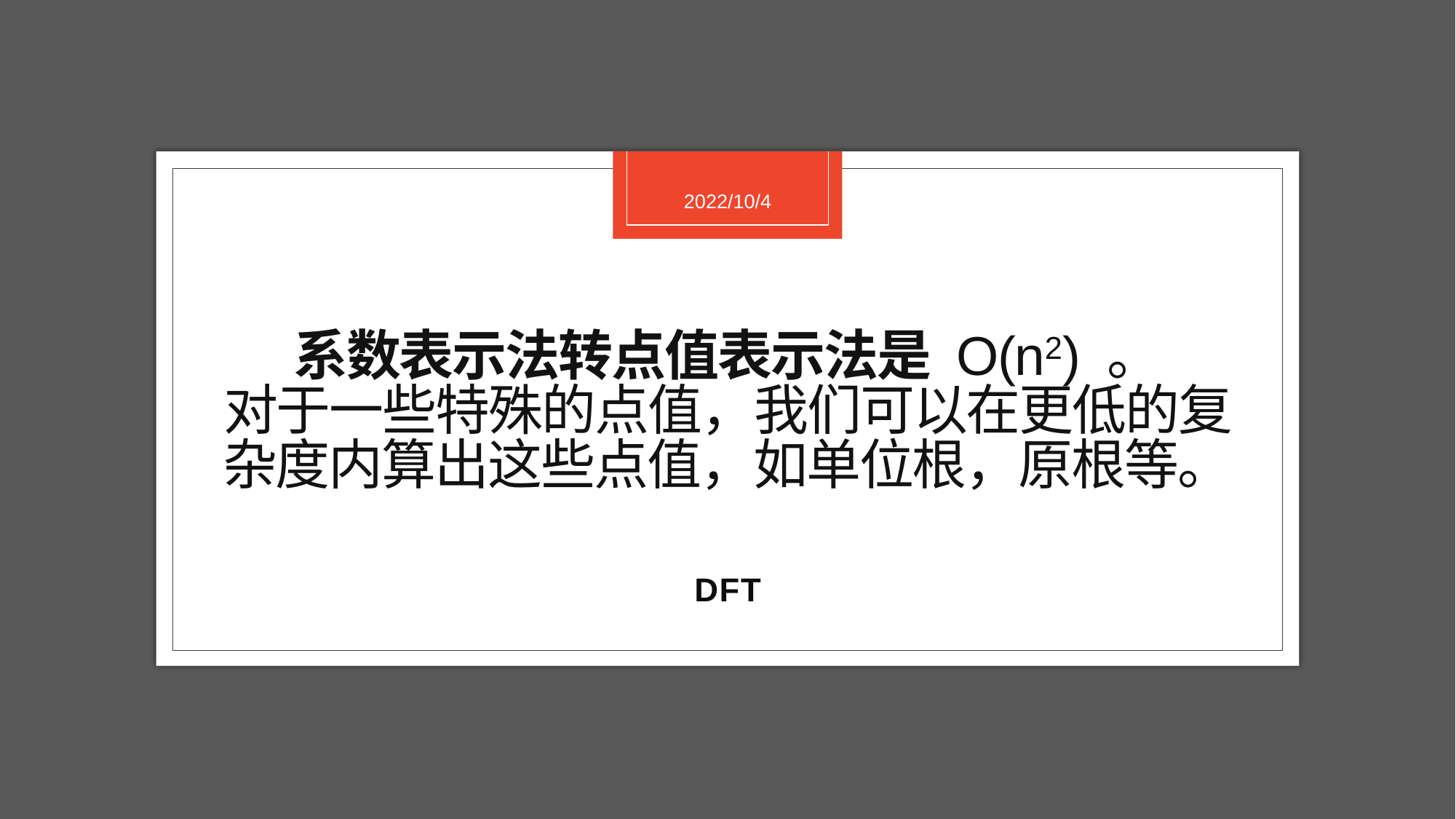

2022/10/4
# 系数表示法转点值表示法是 O(n2) 。 对于一些特殊的点值，我们可以在更低的复杂度内算出这些点值，如单位根，原根等。
DFT